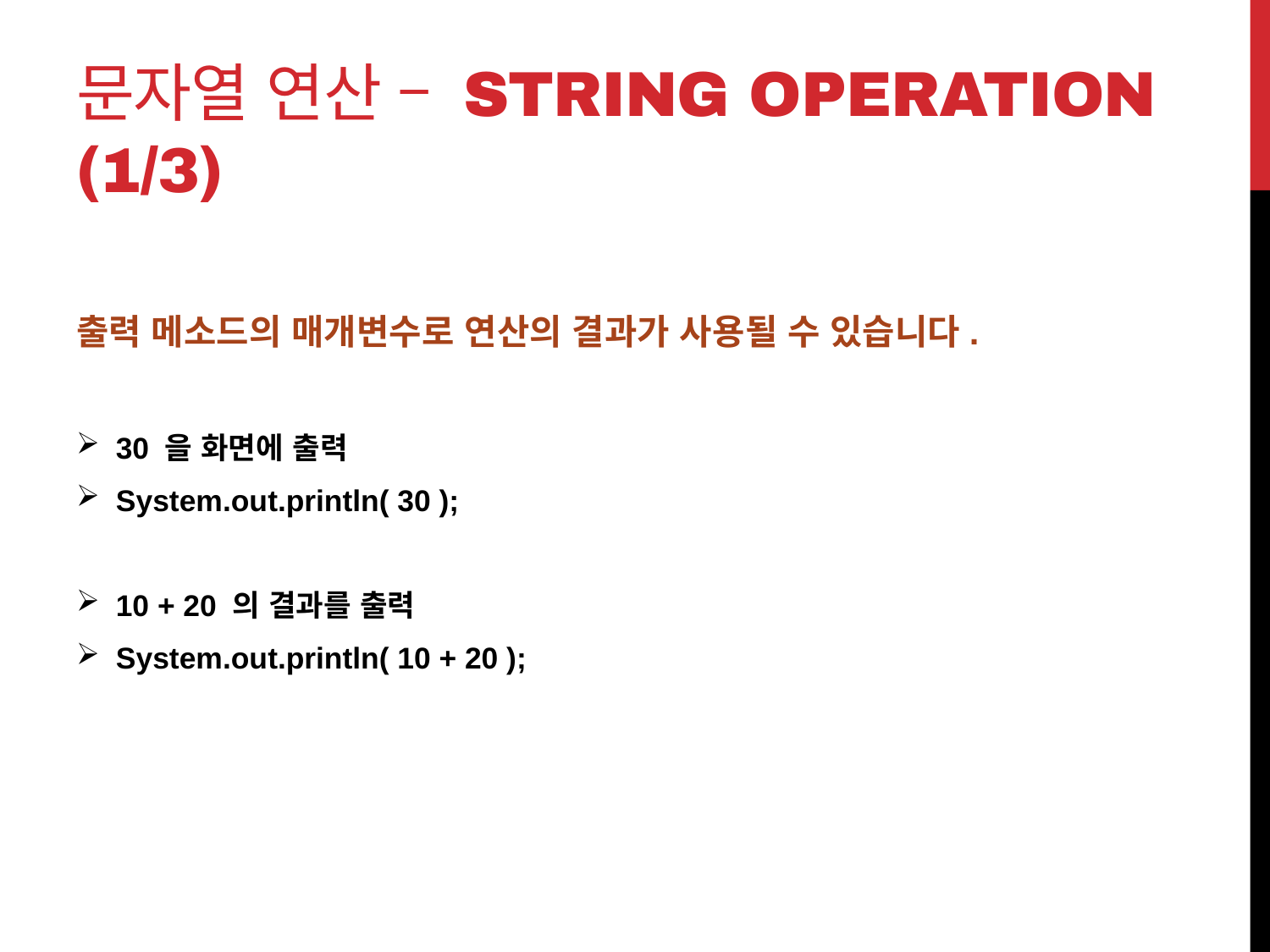

# 문자열 연산 – String Operation (1/3)

출력 메소드의 매개변수로 연산의 결과가 사용될 수 있습니다.

30 을 화면에 출력
System.out.println( 30 );

10 + 20 의 결과를 출력
System.out.println( 10 + 20 );